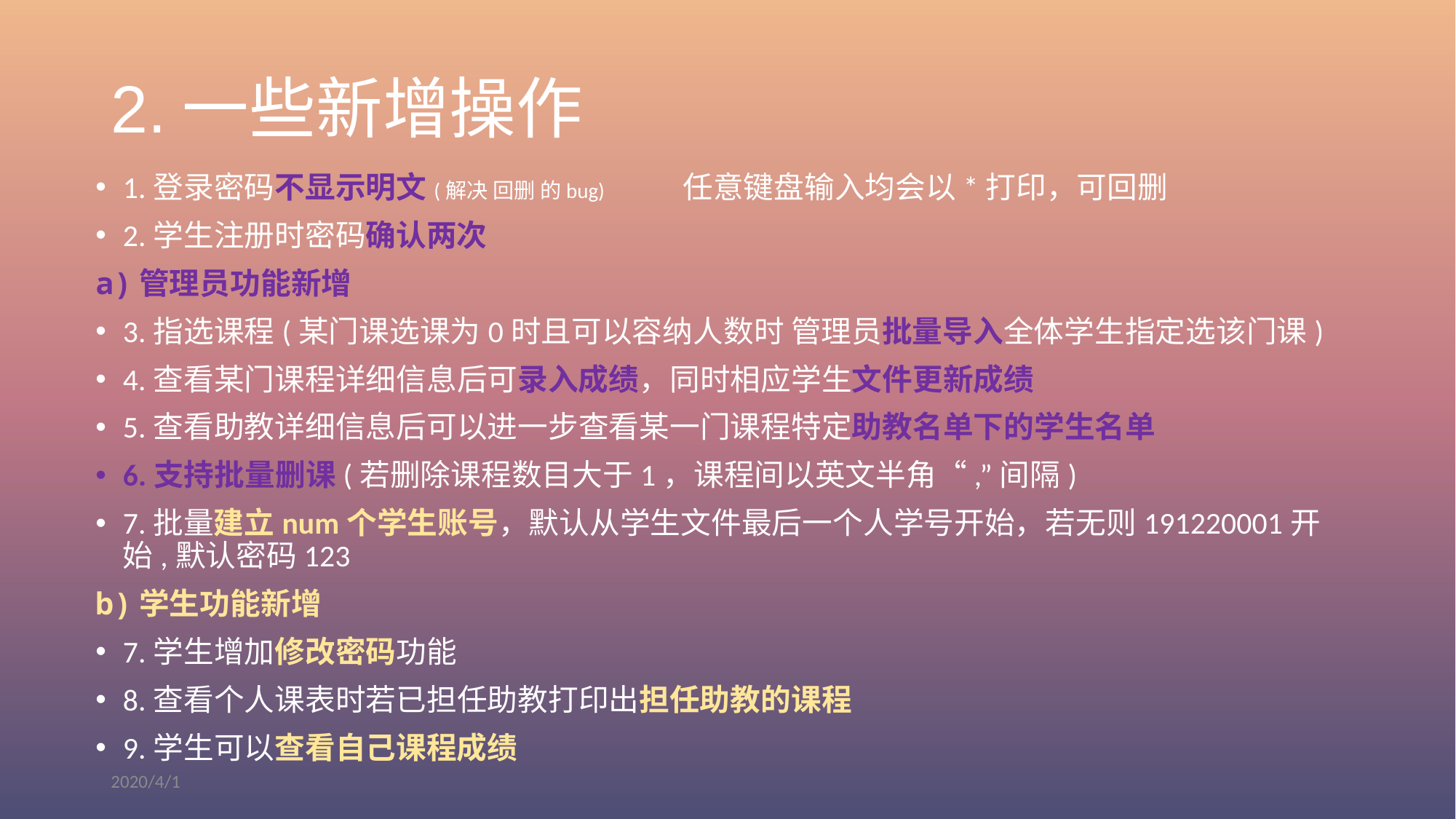

# 2.一些新增操作
1.登录密码不显示明文(解决 回删 的bug)	 任意键盘输入均会以*打印，可回删
2.学生注册时密码确认两次
a)管理员功能新增
3.指选课程(某门课选课为0时且可以容纳人数时 管理员批量导入全体学生指定选该门课)
4.查看某门课程详细信息后可录入成绩，同时相应学生文件更新成绩
5.查看助教详细信息后可以进一步查看某一门课程特定助教名单下的学生名单
6.支持批量删课(若删除课程数目大于1，课程间以英文半角“,”间隔)
7.批量建立num个学生账号，默认从学生文件最后一个人学号开始，若无则191220001开始,默认密码123
b)学生功能新增
7.学生增加修改密码功能
8.查看个人课表时若已担任助教打印出担任助教的课程
9.学生可以查看自己课程成绩

2020/4/1